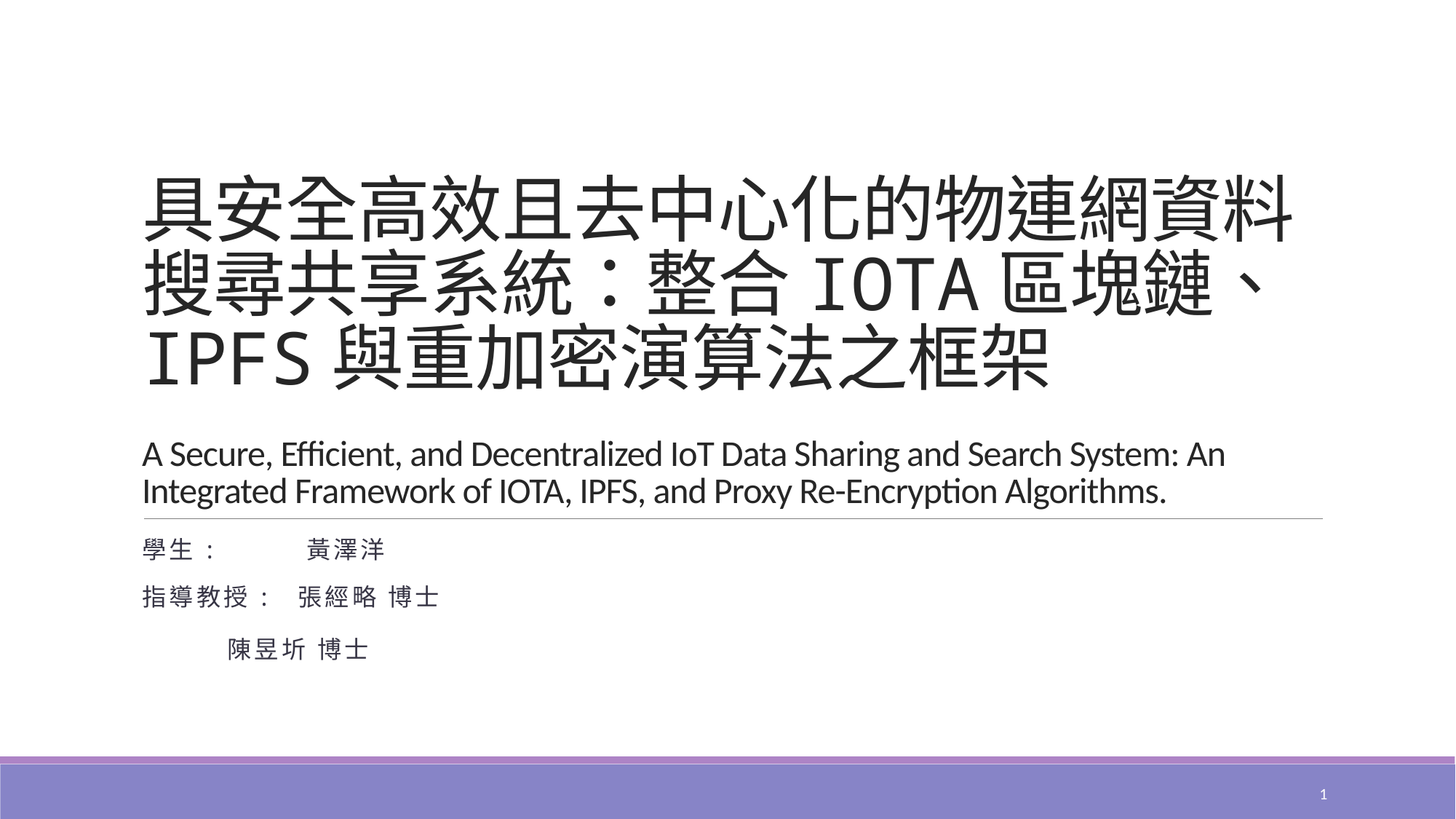

# 具安全高效且去中心化的物連網資料搜尋共享系統：整合IOTA區塊鏈、IPFS與重加密演算法之框架 A Secure, Efficient, and Decentralized IoT Data Sharing and Search System: An Integrated Framework of IOTA, IPFS, and Proxy Re-Encryption Algorithms.
學生:     黃澤洋
指導教授: 張經略 博士
         陳昱圻 博士
1